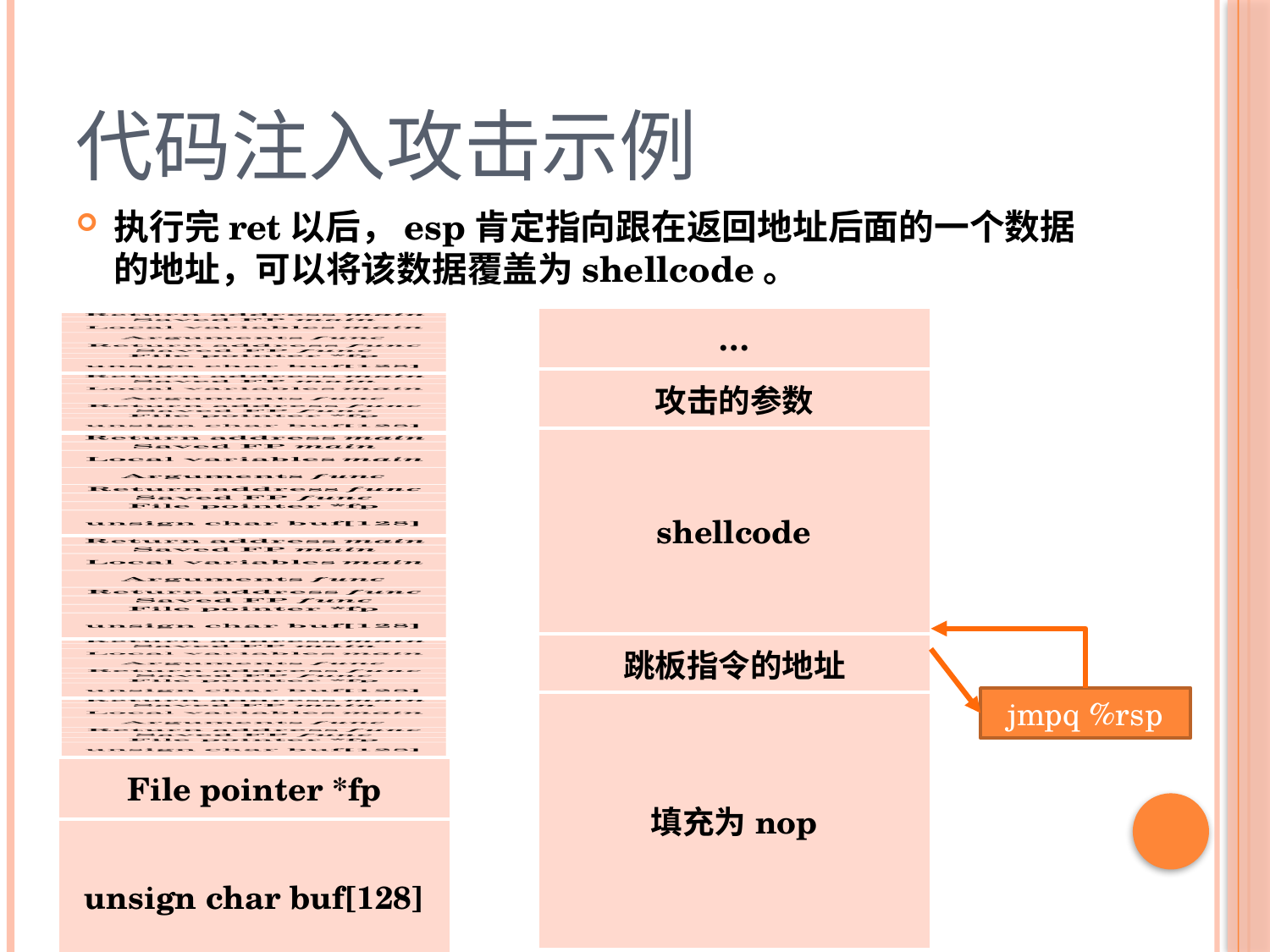

# 代码注入攻击示例
执行完ret以后，esp肯定指向跟在返回地址后面的一个数据的地址，可以将该数据覆盖为shellcode。
| … |
| --- |
| 攻击的参数 |
| shellcode |
| 跳板指令的地址 |
| 填充为nop |
|  |
| --- |
|  |
|  |
|  |
|  |
|  |
| File pointer \*fp |
| unsign char buf[128] |
jmpq %rsp